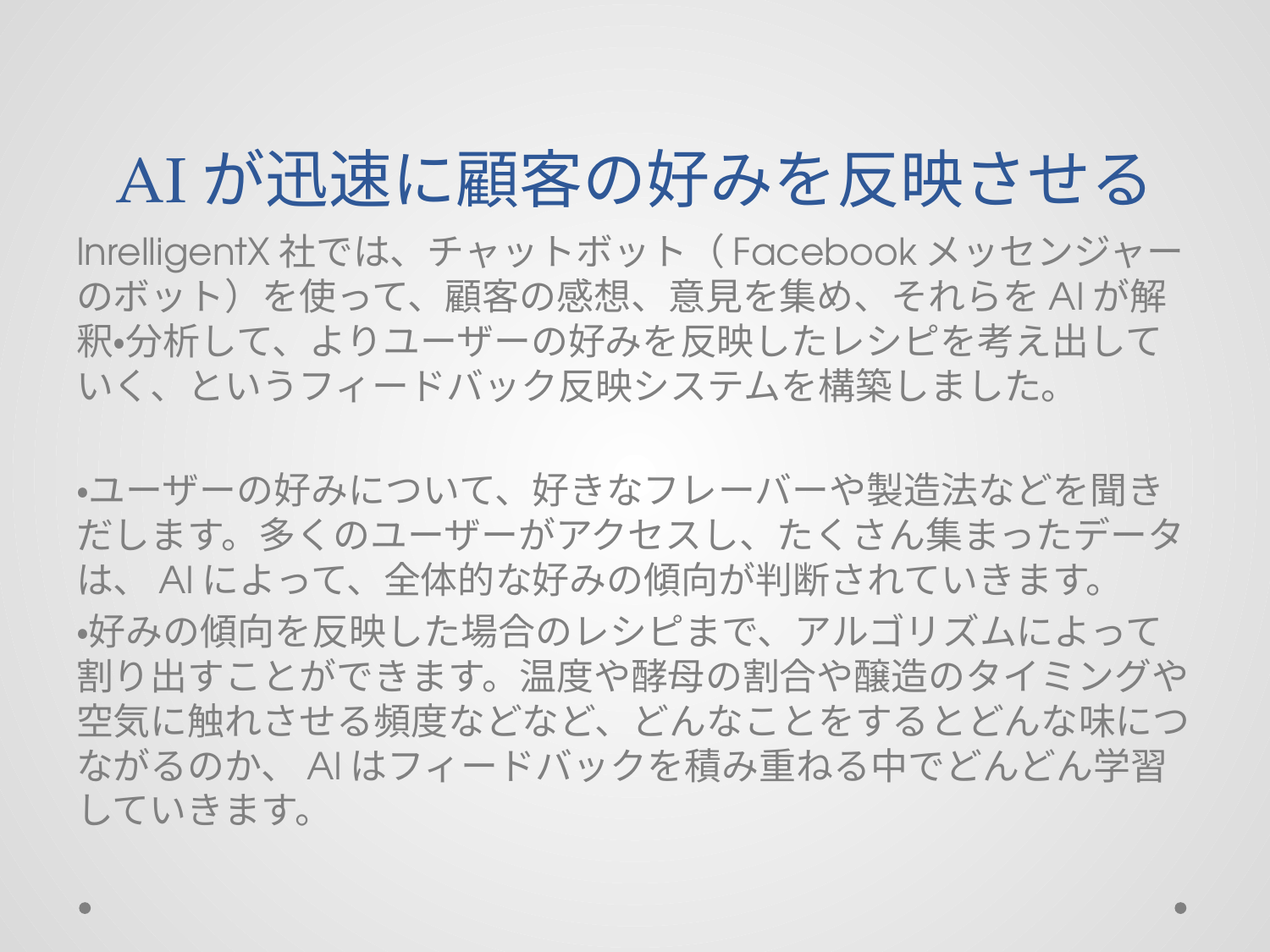

# AIが迅速に顧客の好みを反映させる
InrelligentX社では、チャットボット（Facebookメッセンジャーのボット）を使って、顧客の感想、意見を集め、それらをAIが解釈・分析して、よりユーザーの好みを反映したレシピを考え出していく、というフィードバック反映システムを構築しました。

・ユーザーの好みについて、好きなフレーバーや製造法などを聞きだします。多くのユーザーがアクセスし、たくさん集まったデータは、AIによって、全体的な好みの傾向が判断されていきます。
・好みの傾向を反映した場合のレシピまで、アルゴリズムによって割り出すことができます。温度や酵母の割合や醸造のタイミングや空気に触れさせる頻度などなど、どんなことをするとどんな味につながるのか、AIはフィードバックを積み重ねる中でどんどん学習していきます。